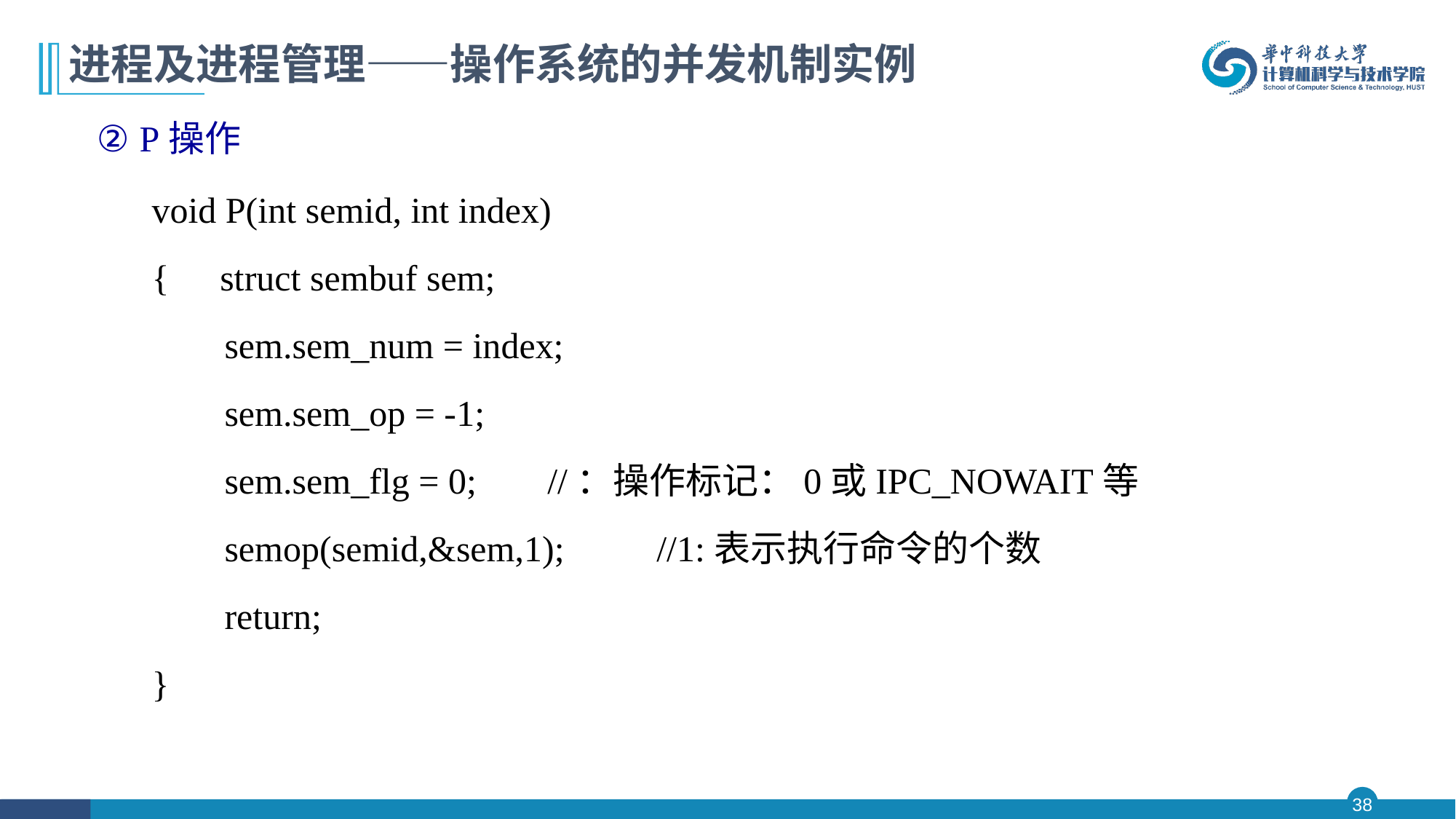

# 进程及进程管理——操作系统的并发机制实例
② P操作
void P(int semid, int index)
{	struct sembuf sem;
        sem.sem_num = index;
        sem.sem_op = -1;
        sem.sem_flg = 0;	//：操作标记：0或IPC_NOWAIT等
        semop(semid,&sem,1);	//1:表示执行命令的个数
        return;
}